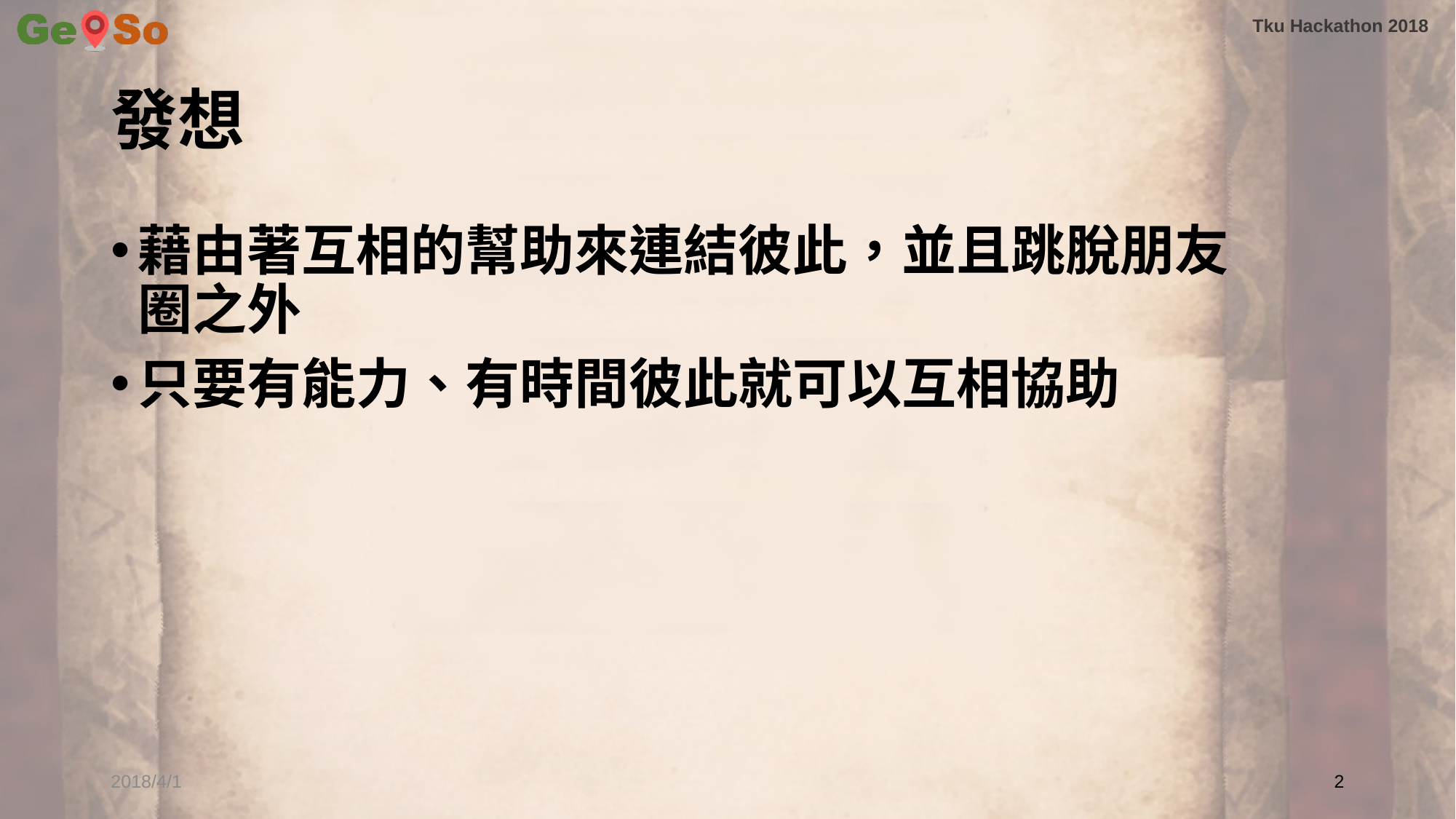

# 發想
藉由著互相的幫助來連結彼此，並且跳脫朋友圈之外
只要有能力、有時間彼此就可以互相協助

2018/4/1
2